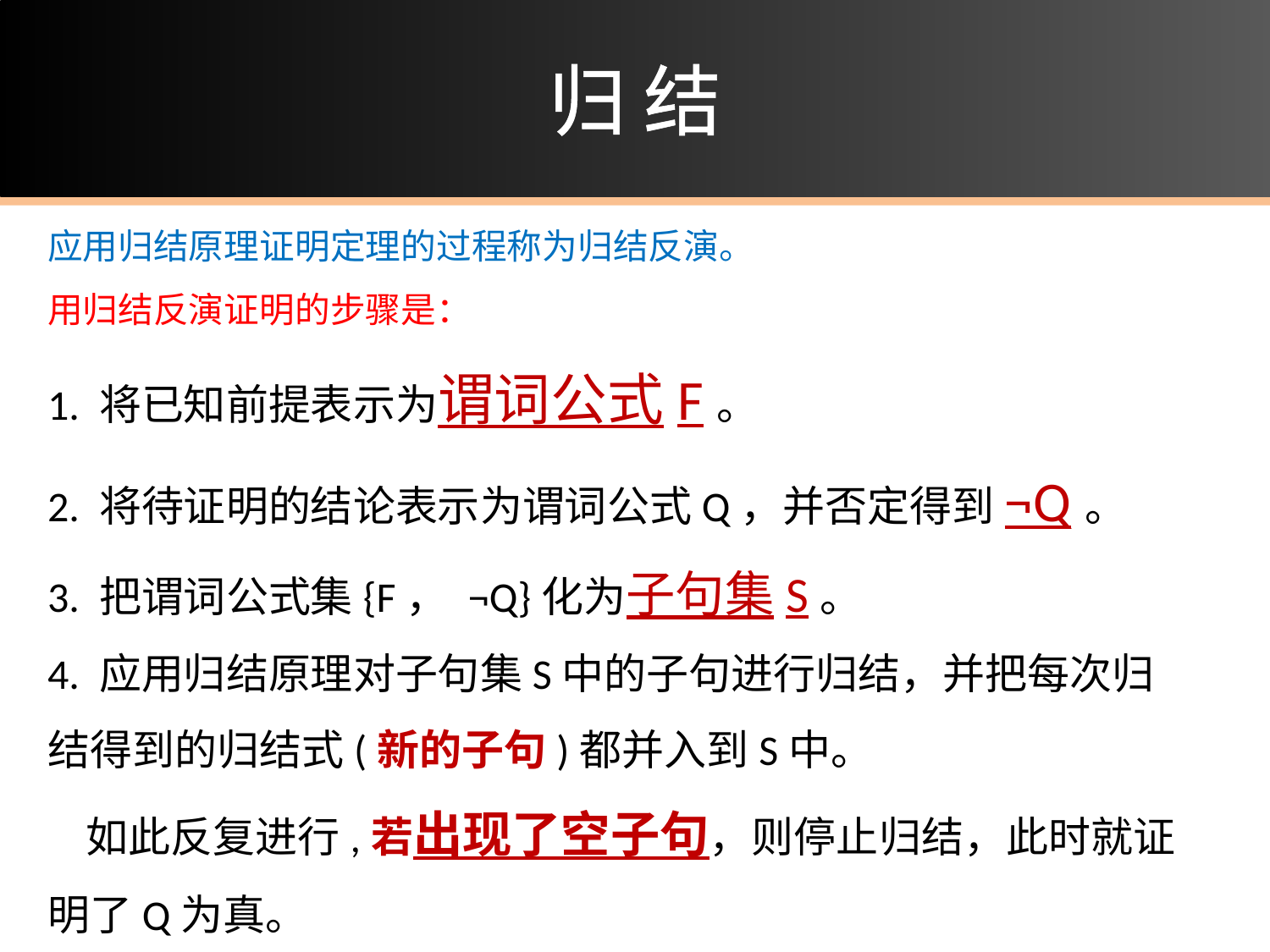

# 归 结
应用归结原理证明定理的过程称为归结反演。
用归结反演证明的步骤是：
1. 将已知前提表示为谓词公式F。
2. 将待证明的结论表示为谓词公式Q，并否定得到¬Q。
3. 把谓词公式集{F， ¬Q}化为子句集S。
4. 应用归结原理对子句集S中的子句进行归结，并把每次归结得到的归结式(新的子句)都并入到S中。
   如此反复进行,若出现了空子句，则停止归结，此时就证明了Q为真。